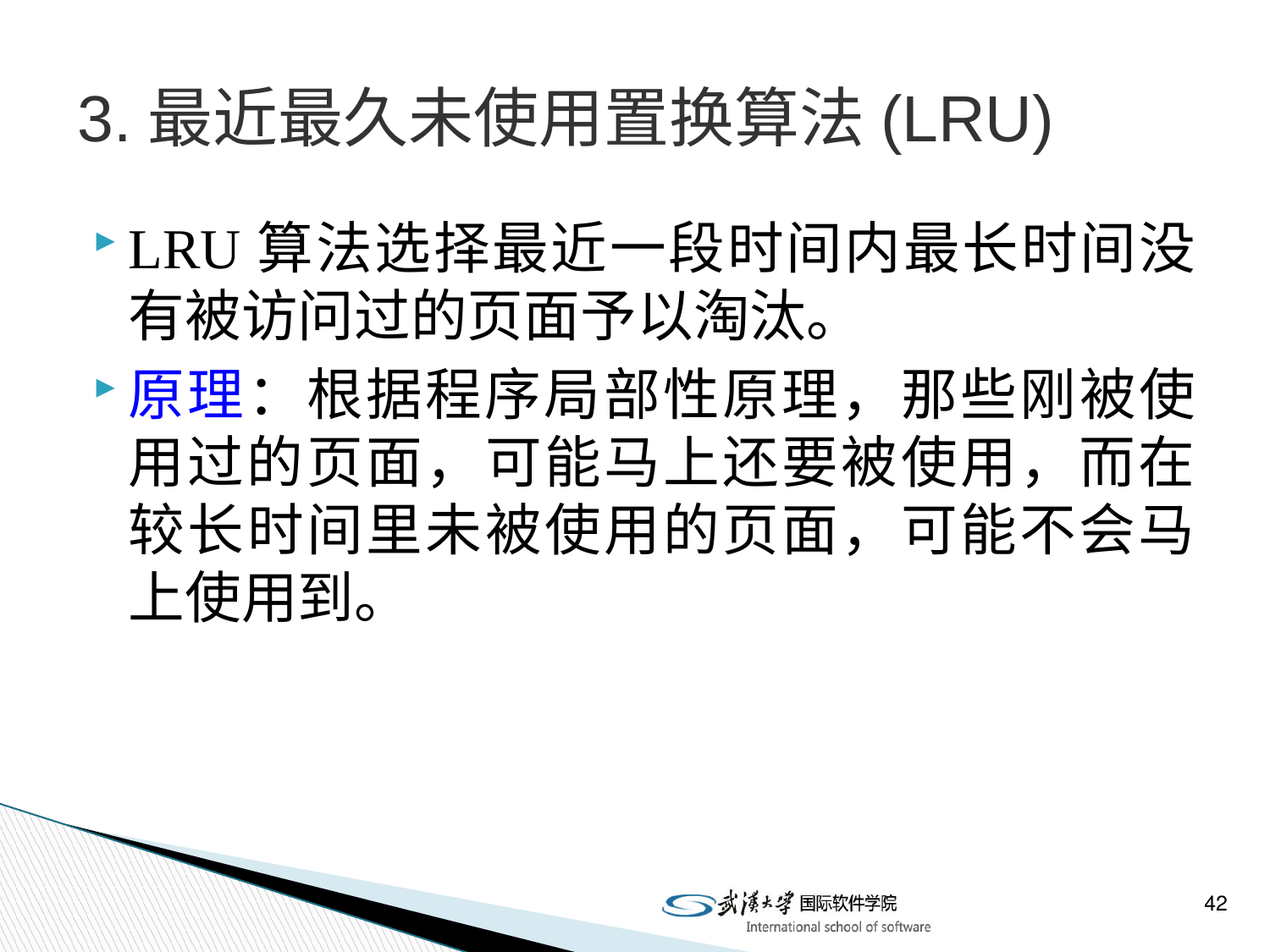

# 3.最近最久未使用置换算法(LRU)
LRU算法选择最近一段时间内最长时间没有被访问过的页面予以淘汰。
原理：根据程序局部性原理，那些刚被使用过的页面，可能马上还要被使用，而在较长时间里未被使用的页面，可能不会马上使用到。